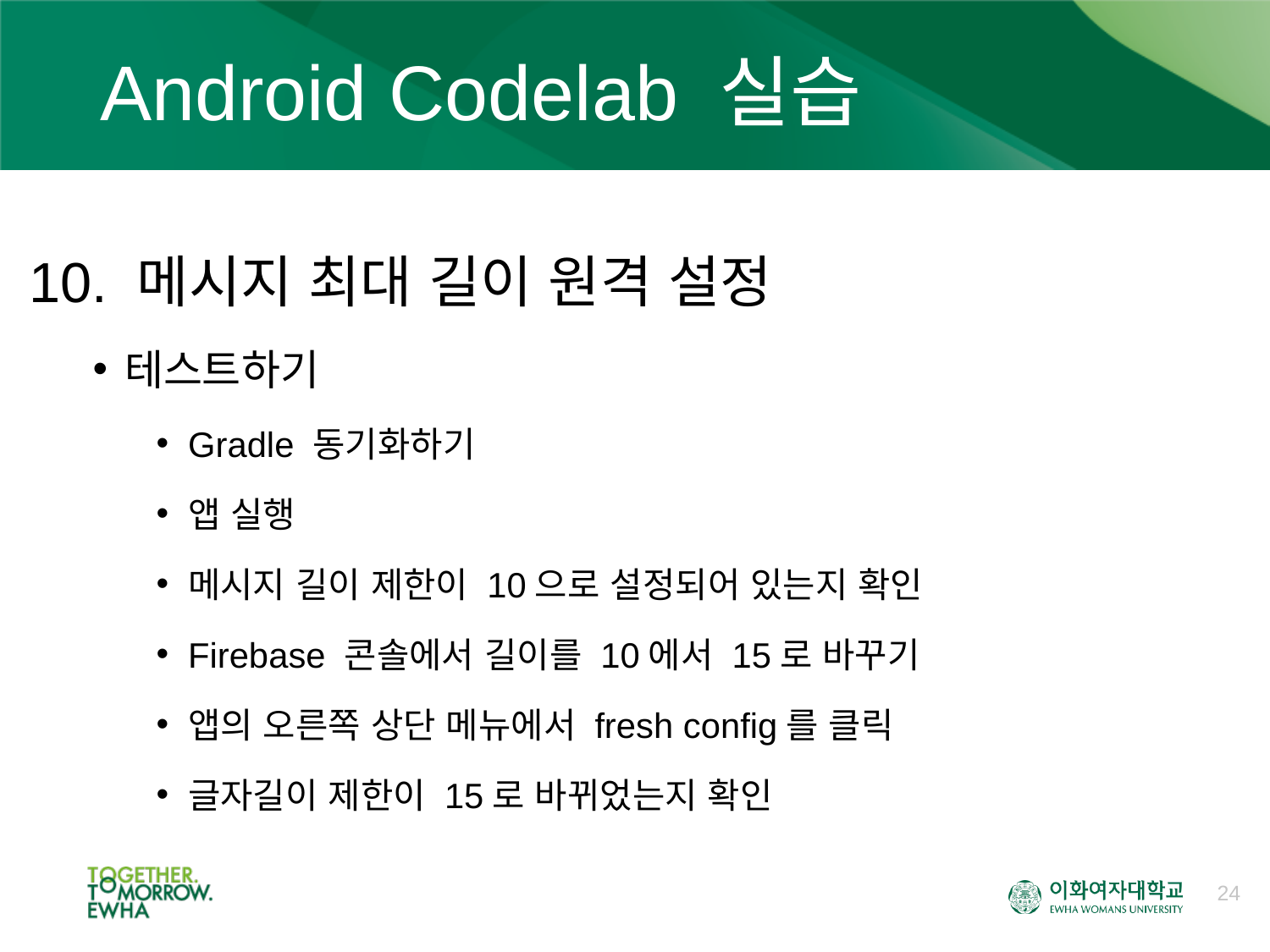

# Android Codelab 실습
10. 메시지 최대 길이 원격 설정
테스트하기
Gradle 동기화하기
앱 실행
메시지 길이 제한이 10으로 설정되어 있는지 확인
Firebase 콘솔에서 길이를 10에서 15로 바꾸기
앱의 오른쪽 상단 메뉴에서 fresh config를 클릭
글자길이 제한이 15로 바뀌었는지 확인

24